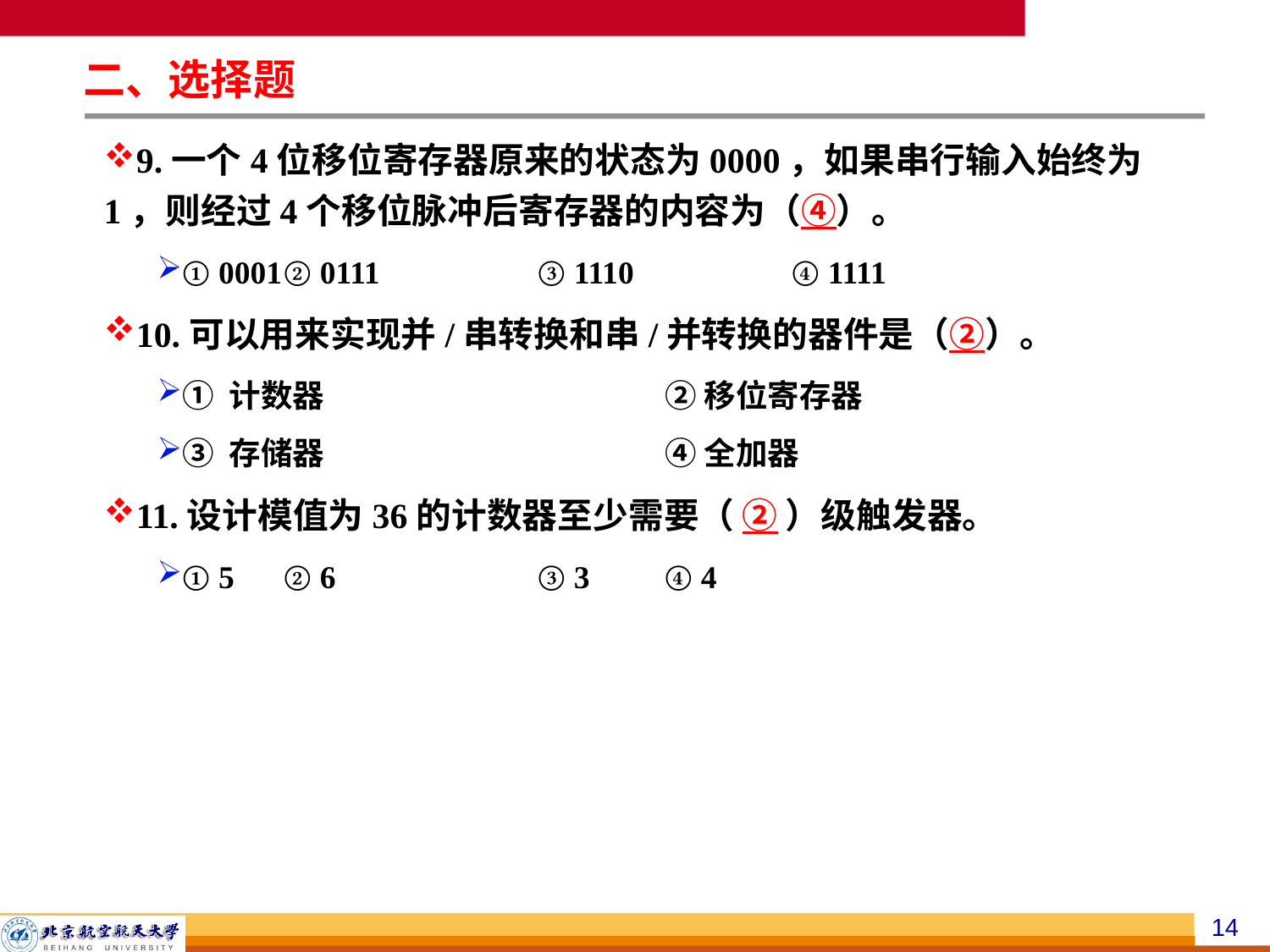

二、选择题
9.一个4位移位寄存器原来的状态为0000，如果串行输入始终为1，则经过4个移位脉冲后寄存器的内容为（④）。
① 0001	② 0111		③ 1110		④ 1111
10.可以用来实现并/串转换和串/并转换的器件是（②）。
① 计数器			② 移位寄存器
③ 存储器			④ 全加器
11.设计模值为36的计数器至少需要（ ② ）级触发器。
① 5	② 6		③ 3	④ 4